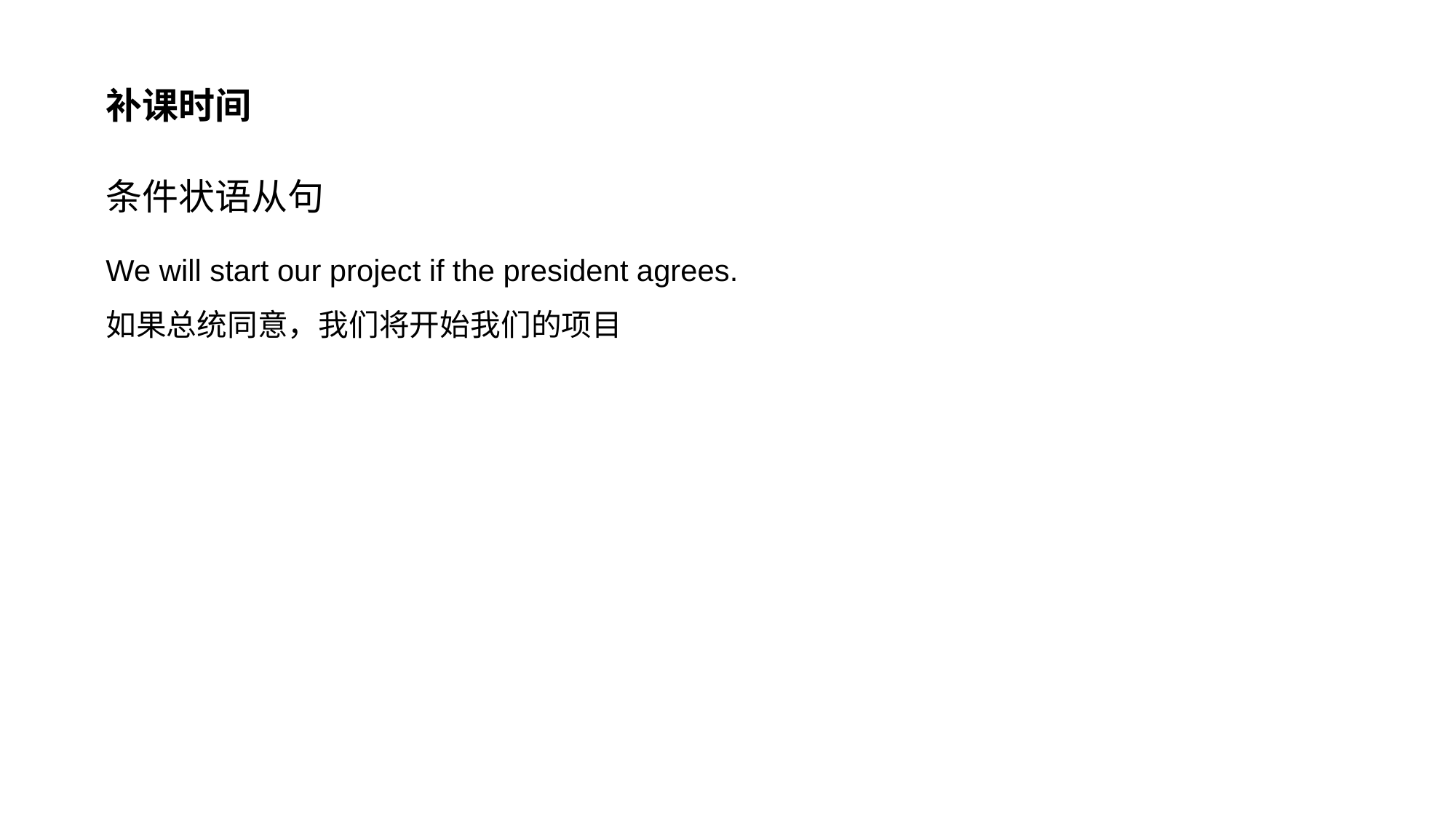

补课时间
条件状语从句
We will start our project if the president agrees.
如果总统同意，我们将开始我们的项目